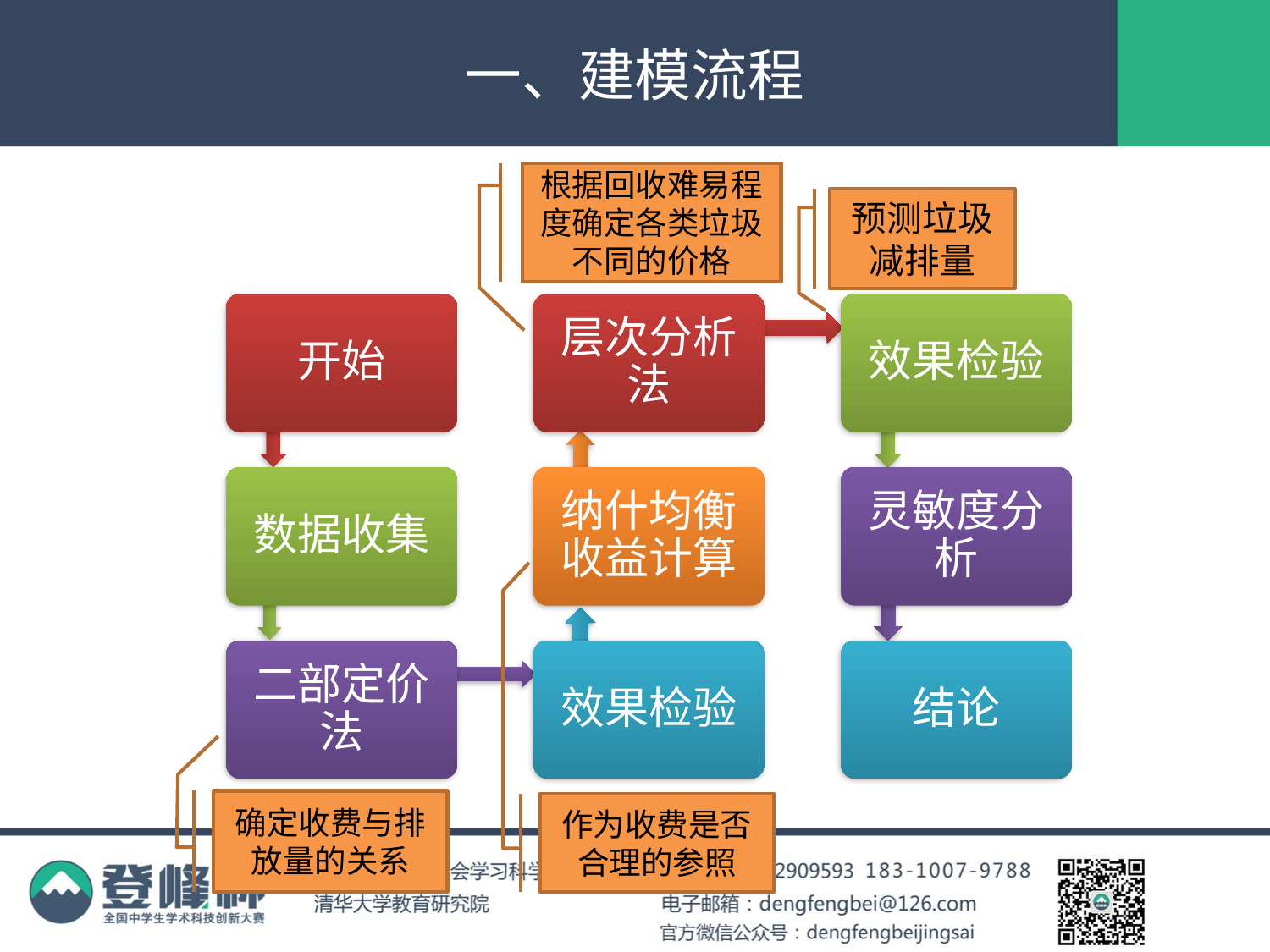

一、建模流程
根据回收难易程度确定各类垃圾不同的价格
预测垃圾减排量
开始
层次分析法
效果检验

数据收集
纳什均衡收益计算
灵敏度分析

二部定价法
效果检验
结论

确定收费与排放量的关系
作为收费是否合理的参照